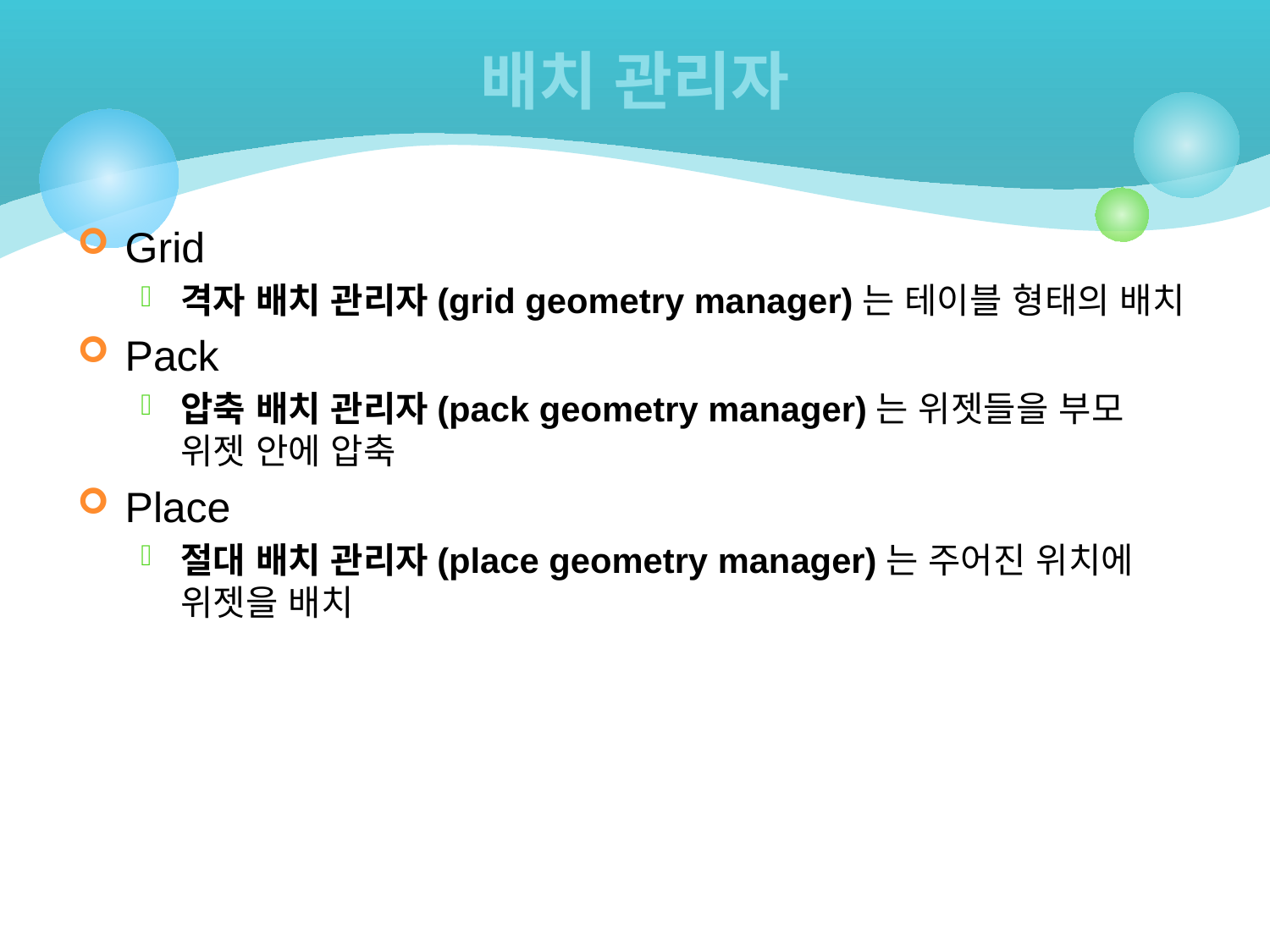

# 배치 관리자
Grid
격자 배치 관리자(grid geometry manager)는 테이블 형태의 배치
Pack
압축 배치 관리자(pack geometry manager)는 위젯들을 부모 위젯 안에 압축
Place
절대 배치 관리자(place geometry manager)는 주어진 위치에 위젯을 배치